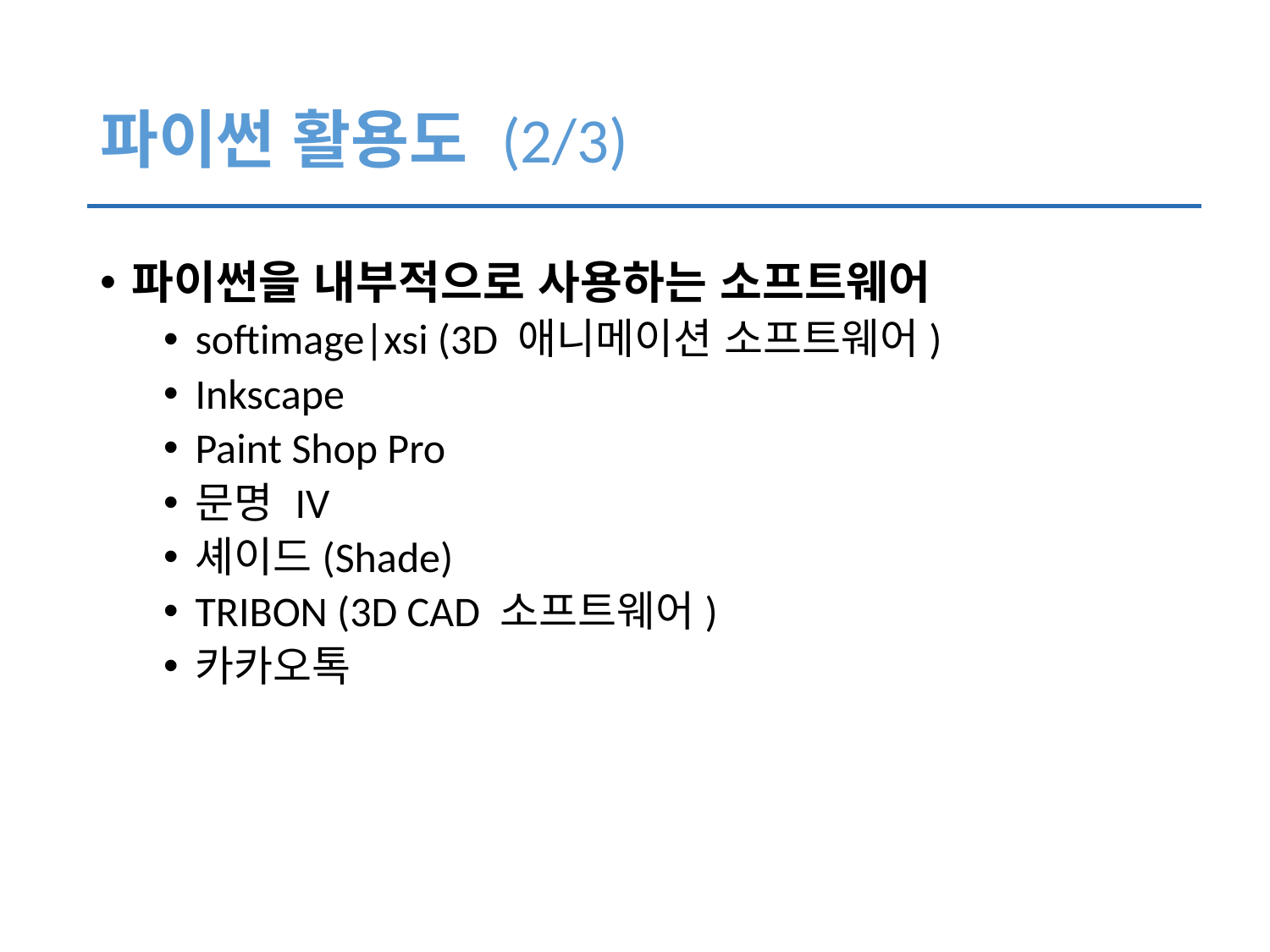

# 파이썬 활용도 (2/3)
파이썬을 내부적으로 사용하는 소프트웨어
softimage|xsi (3D 애니메이션 소프트웨어)
Inkscape
Paint Shop Pro
문명 IV
셰이드(Shade)
TRIBON (3D CAD 소프트웨어)
카카오톡